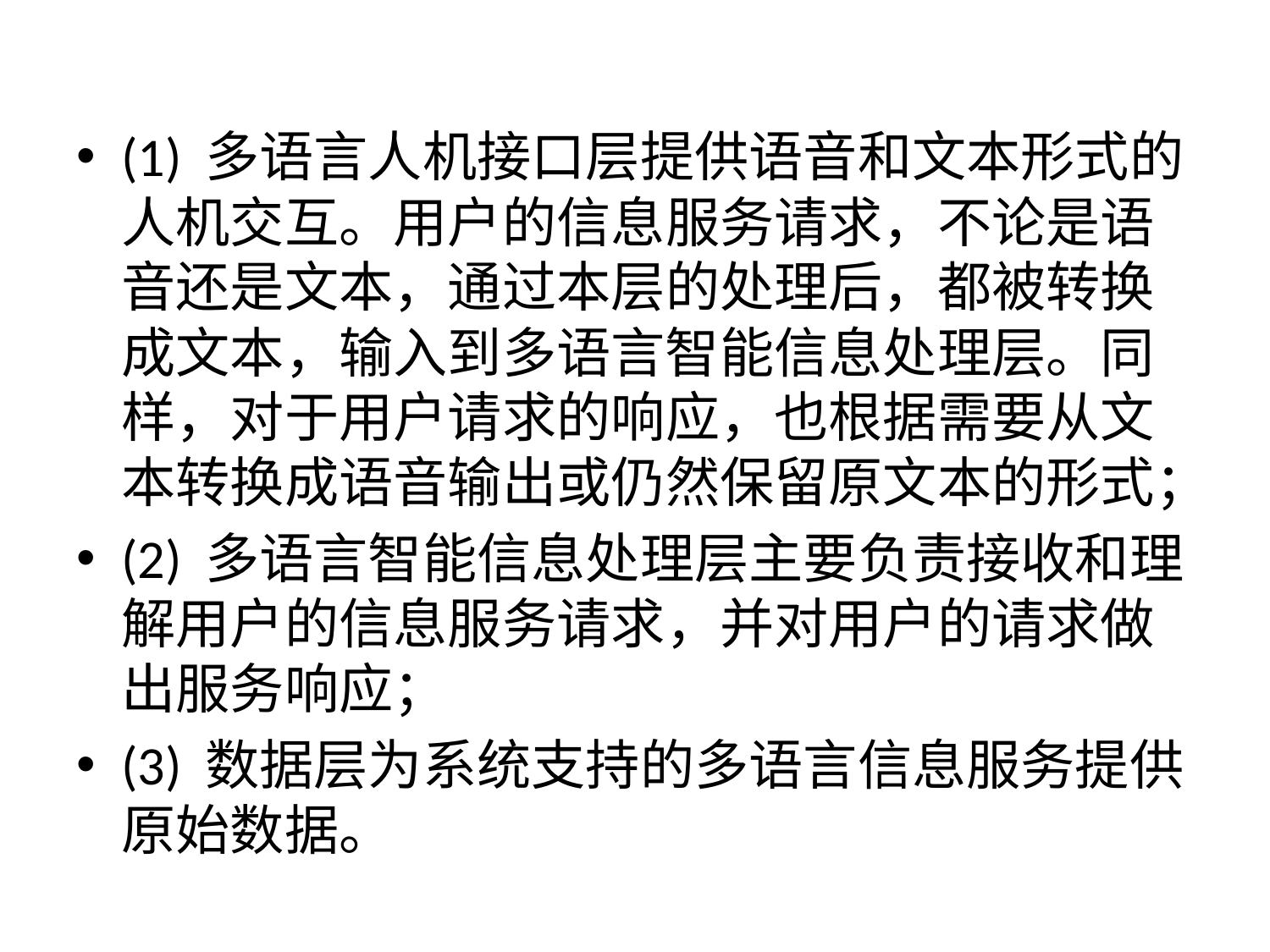

(1) 多语言人机接口层提供语音和文本形式的人机交互。用户的信息服务请求，不论是语音还是文本，通过本层的处理后，都被转换成文本，输入到多语言智能信息处理层。同样，对于用户请求的响应，也根据需要从文本转换成语音输出或仍然保留原文本的形式；
(2) 多语言智能信息处理层主要负责接收和理解用户的信息服务请求，并对用户的请求做出服务响应；
(3) 数据层为系统支持的多语言信息服务提供原始数据。